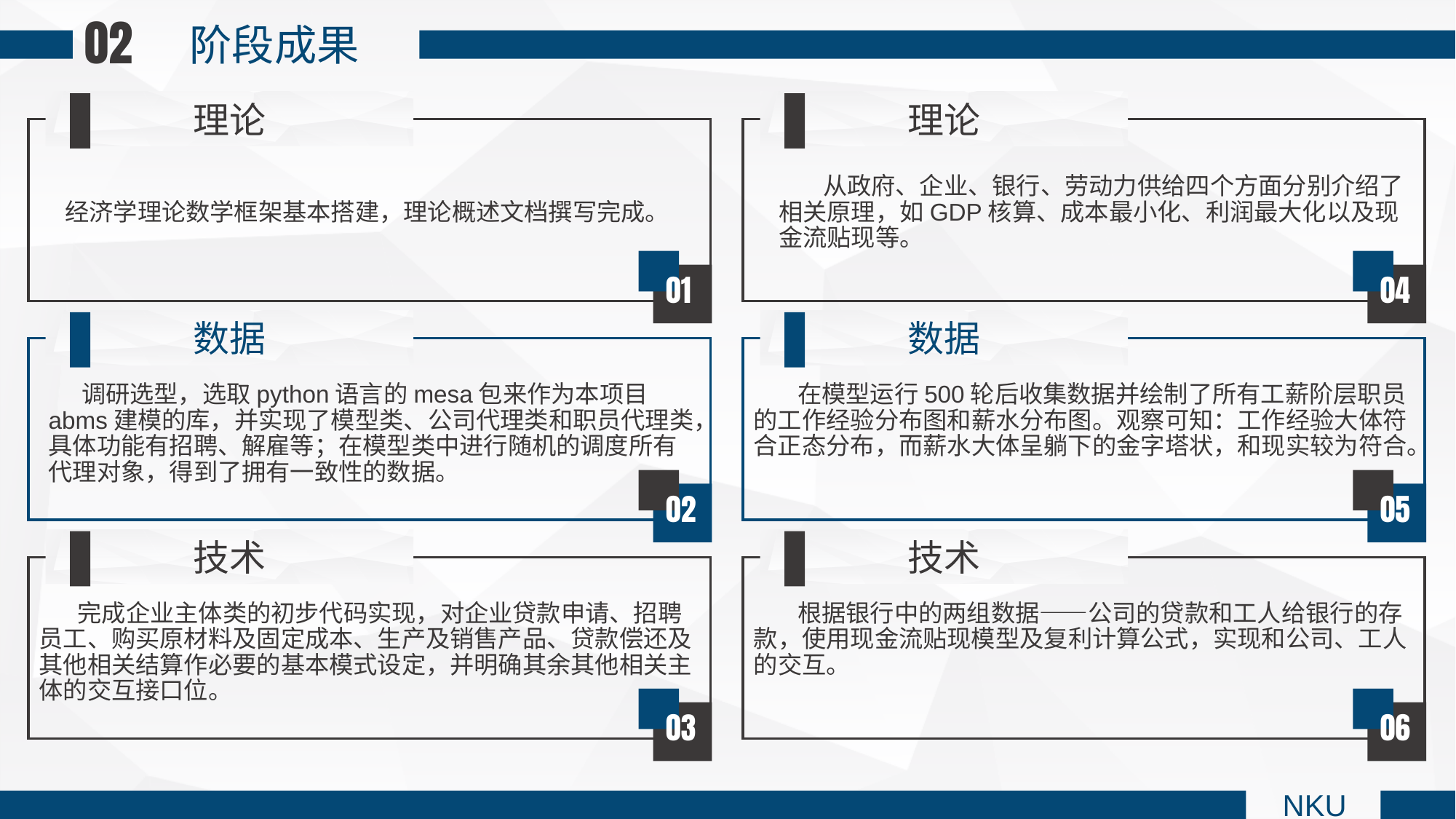

02
阶段成果

理论

01
理论

04

经济学理论数学框架基本搭建，理论概述文档撰写完成。

       从政府、企业、银行、劳动力供给四个方面分别介绍了相关原理，如GDP核算、成本最小化、利润最大化以及现金流贴现等。

数据

02
数据

05
       在模型运行500轮后收集数据并绘制了所有工薪阶层职员的工作经验分布图和薪水分布图。观察可知：工作经验大体符合正态分布，而薪水大体呈躺下的金字塔状，和现实较为符合。
     调研选型，选取python语言的mesa包来作为本项目abms建模的库，并实现了模型类、公司代理类和职员代理类，具体功能有招聘、解雇等；在模型类中进行随机的调度所有代理对象，得到了拥有一致性的数据。
技术

03
技术

06
      完成企业主体类的初步代码实现，对企业贷款申请、招聘员工、购买原材料及固定成本、生产及销售产品、贷款偿还及其他相关结算作必要的基本模式设定，并明确其余其他相关主体的交互接口位。
       根据银行中的两组数据——公司的贷款和工人给银行的存款，使用现金流贴现模型及复利计算公式，实现和公司、工人的交互。
NKU